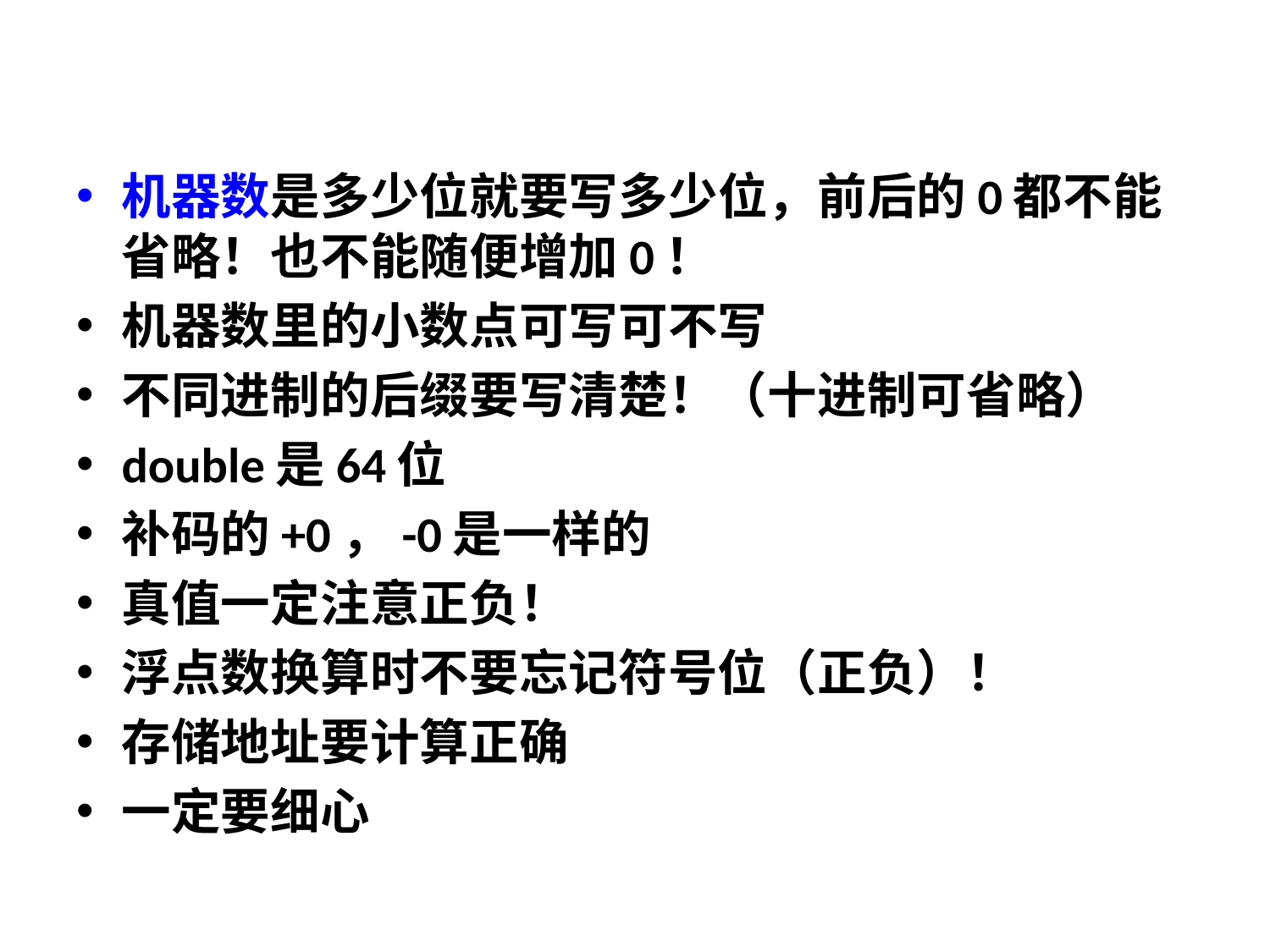

#
机器数是多少位就要写多少位，前后的0都不能省略！也不能随便增加0！
机器数里的小数点可写可不写
不同进制的后缀要写清楚！（十进制可省略）
double是64位
补码的+0，-0是一样的
真值一定注意正负！
浮点数换算时不要忘记符号位（正负）！
存储地址要计算正确
一定要细心